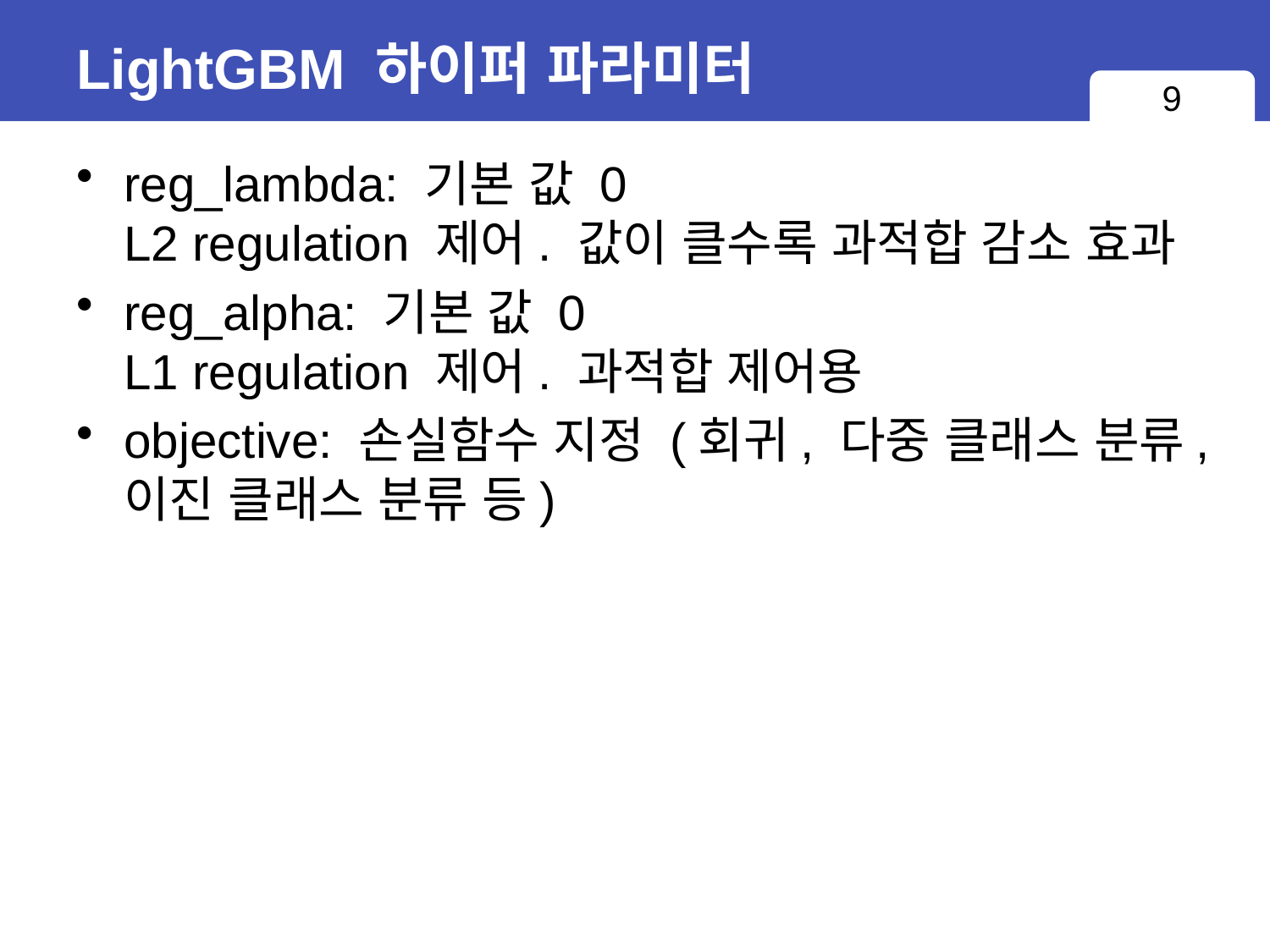

# LightGBM 하이퍼 파라미터
9
reg_lambda: 기본 값 0
L2 regulation 제어. 값이 클수록 과적합 감소 효과
reg_alpha: 기본 값 0
L1 regulation 제어. 과적합 제어용
objective: 손실함수 지정 (회귀, 다중 클래스 분류, 이진 클래스 분류 등)